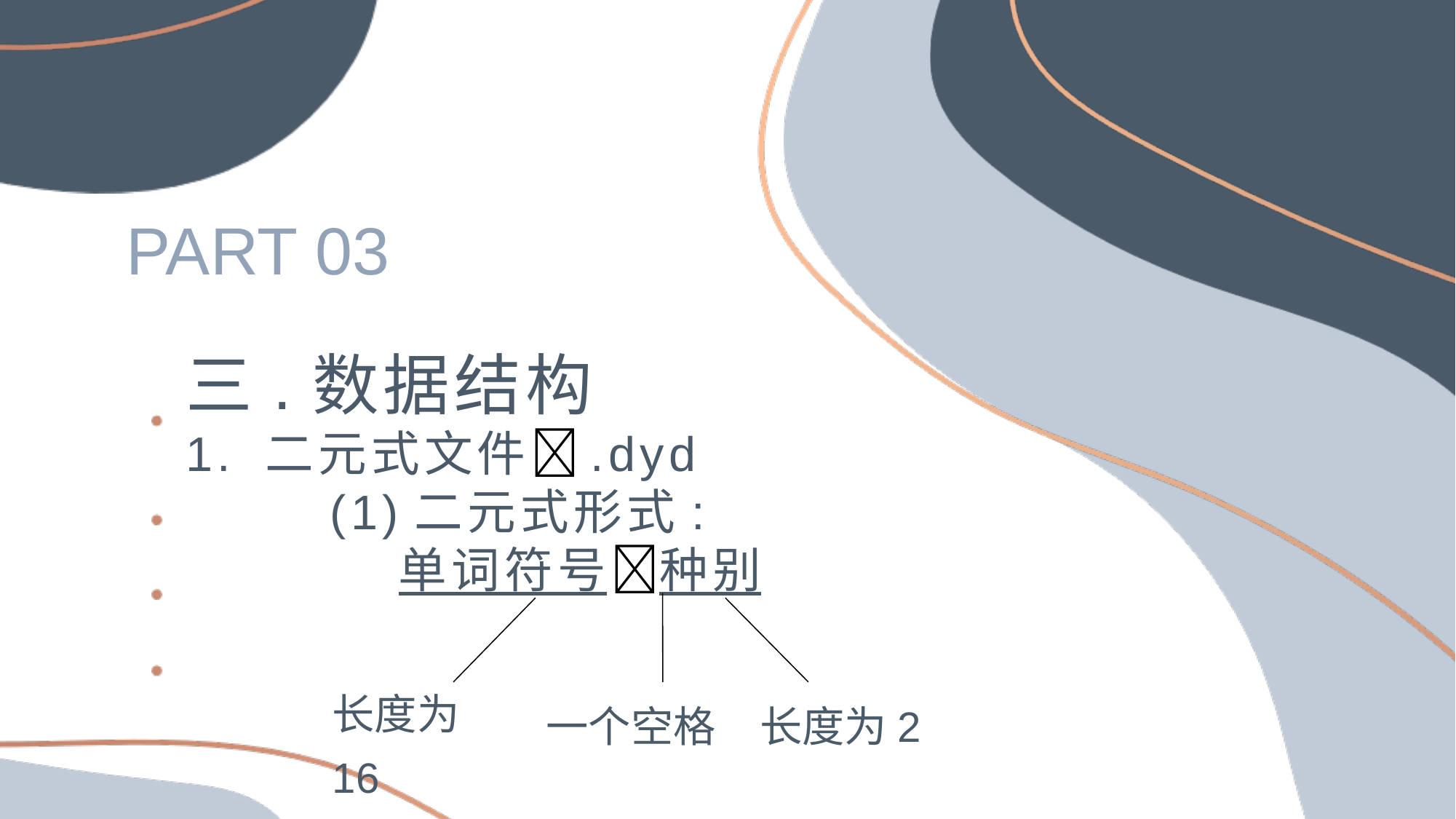

PART 03
三.数据结构
1. 二元式文件∗.dyd
        (1)二元式形式:
             单词符号∪种别

一个空格
长度为2
长度为16